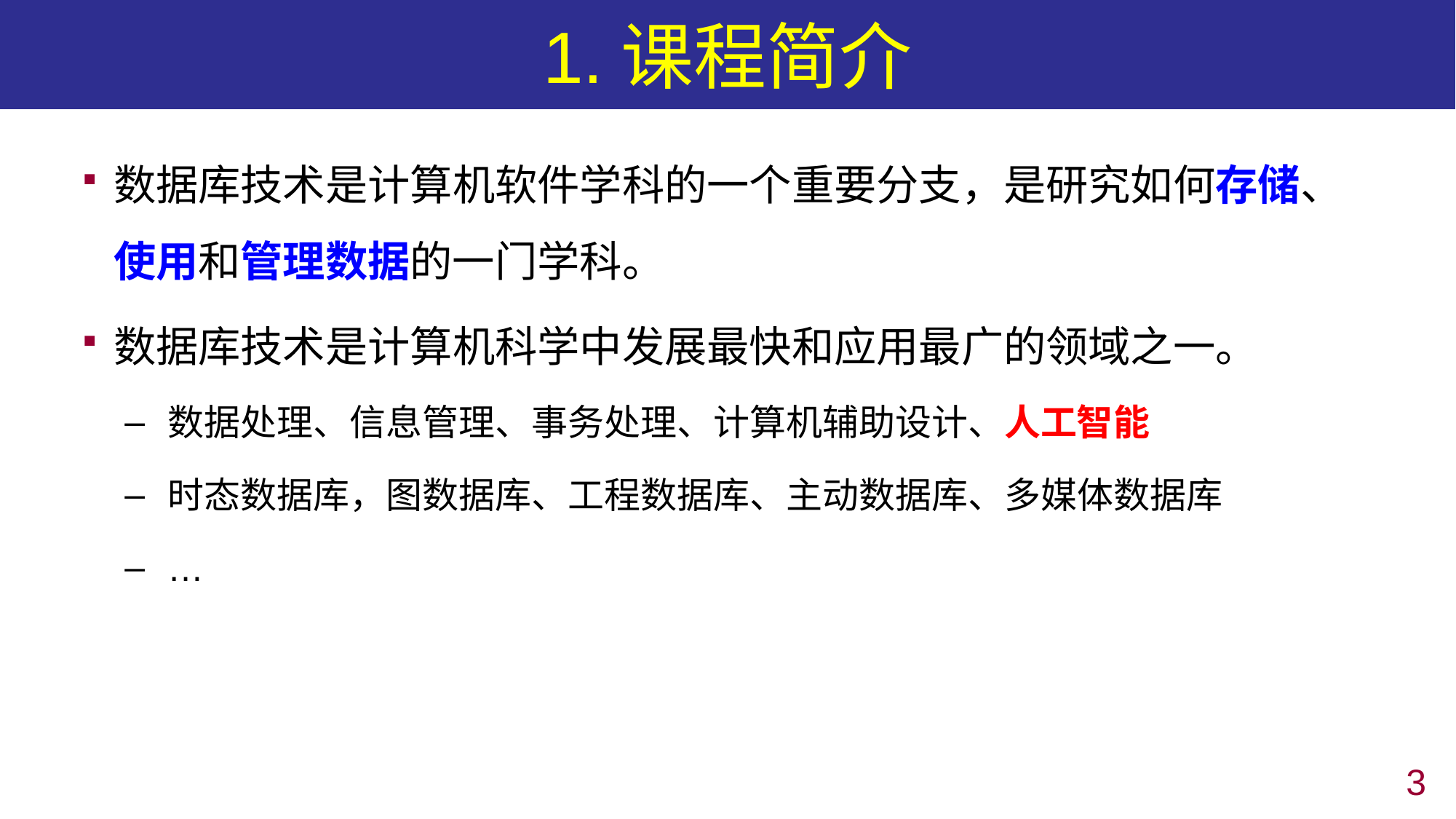

# 1.课程简介
数据库技术是计算机软件学科的一个重要分支，是研究如何存储、使用和管理数据的一门学科。
数据库技术是计算机科学中发展最快和应用最广的领域之一。
数据处理、信息管理、事务处理、计算机辅助设计、人工智能
时态数据库，图数据库、工程数据库、主动数据库、多媒体数据库
…
3